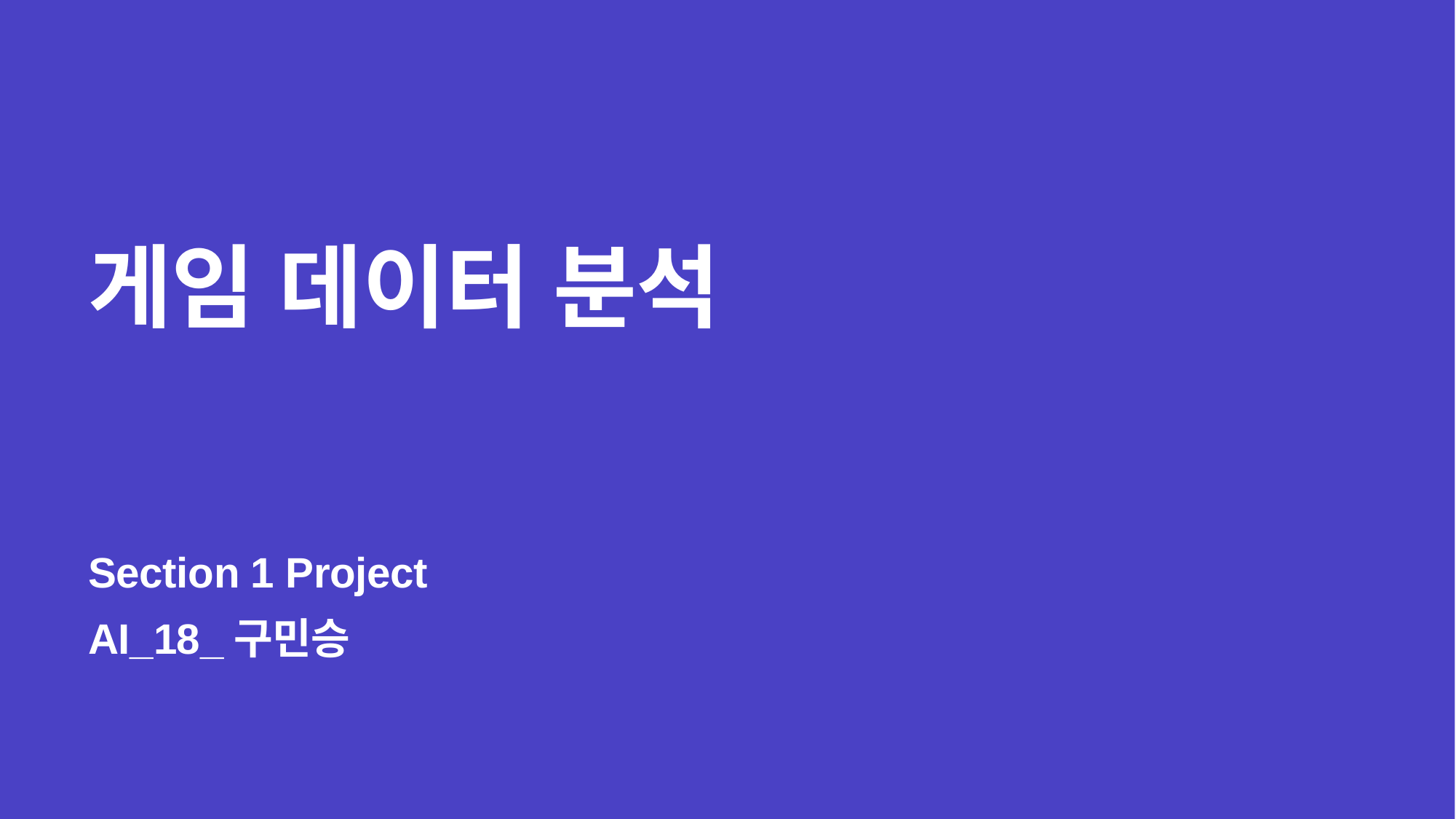

# 게임 데이터 분석
Section 1 Project
AI_18_구민승